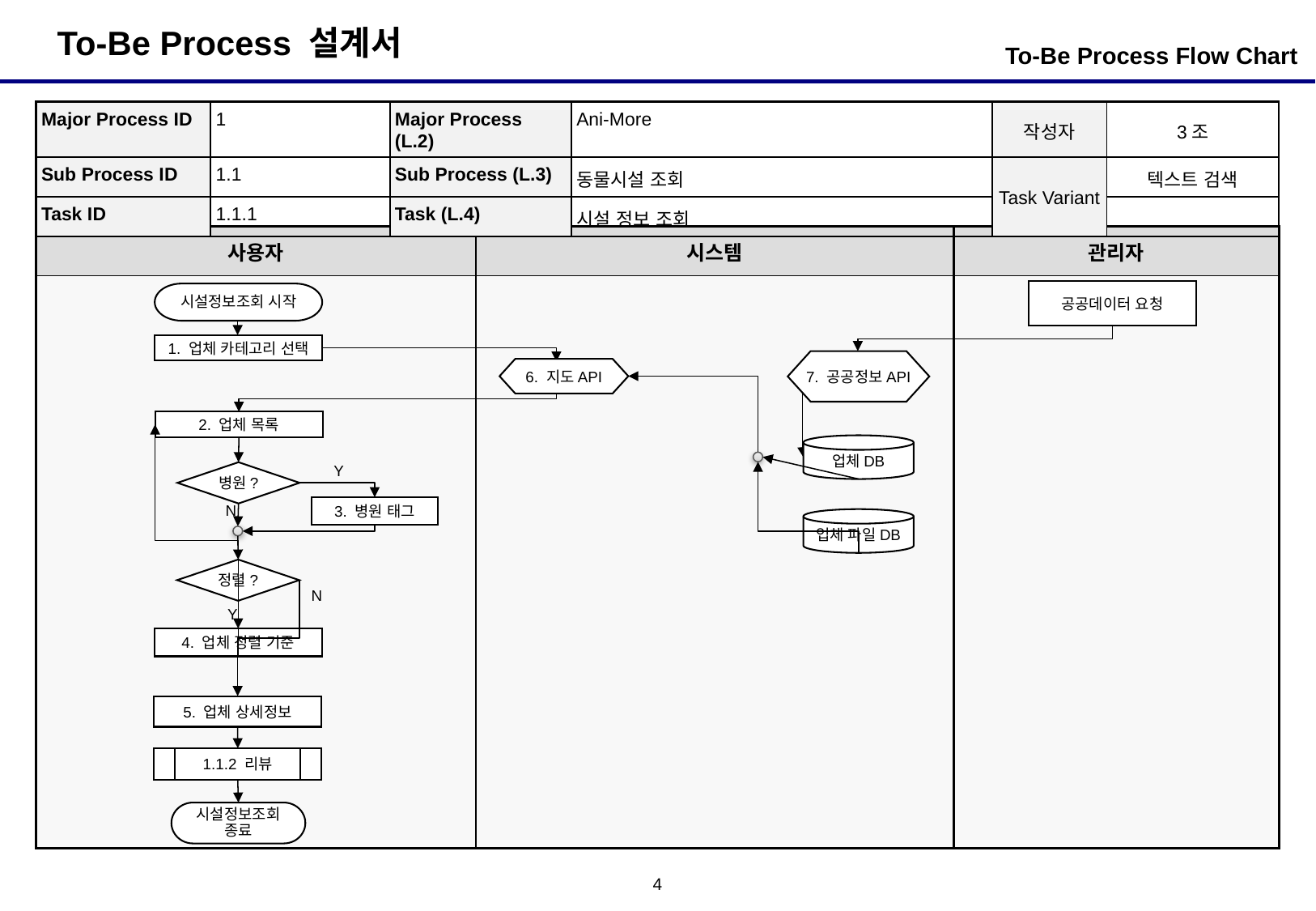

To-Be Process Flow Chart
| Major Process ID | 1 | Major Process (L.2) | Ani-More | 작성자 | 3조 |
| --- | --- | --- | --- | --- | --- |
| Sub Process ID | 1.1 | Sub Process (L.3) | 동물시설 조회 | Task Variant | 텍스트 검색 |
| Task ID | 1.1.1 | Task (L.4) | 시설 정보 조회 |  |  |
| 사용자 | 시스템 | 관리자 |
| --- | --- | --- |
|  |  |  |
공공데이터 요청
시설정보조회 시작
1. 업체 카테고리 선택
7. 공공정보API
6. 지도API
2. 업체 목록
업체DB

Y
병원?
N
3. 병원 태그
업체 파일DB

정렬?
N
Y
4. 업체 정렬 기준
5. 업체 상세정보
1.1.2 리뷰
시설정보조회
종료